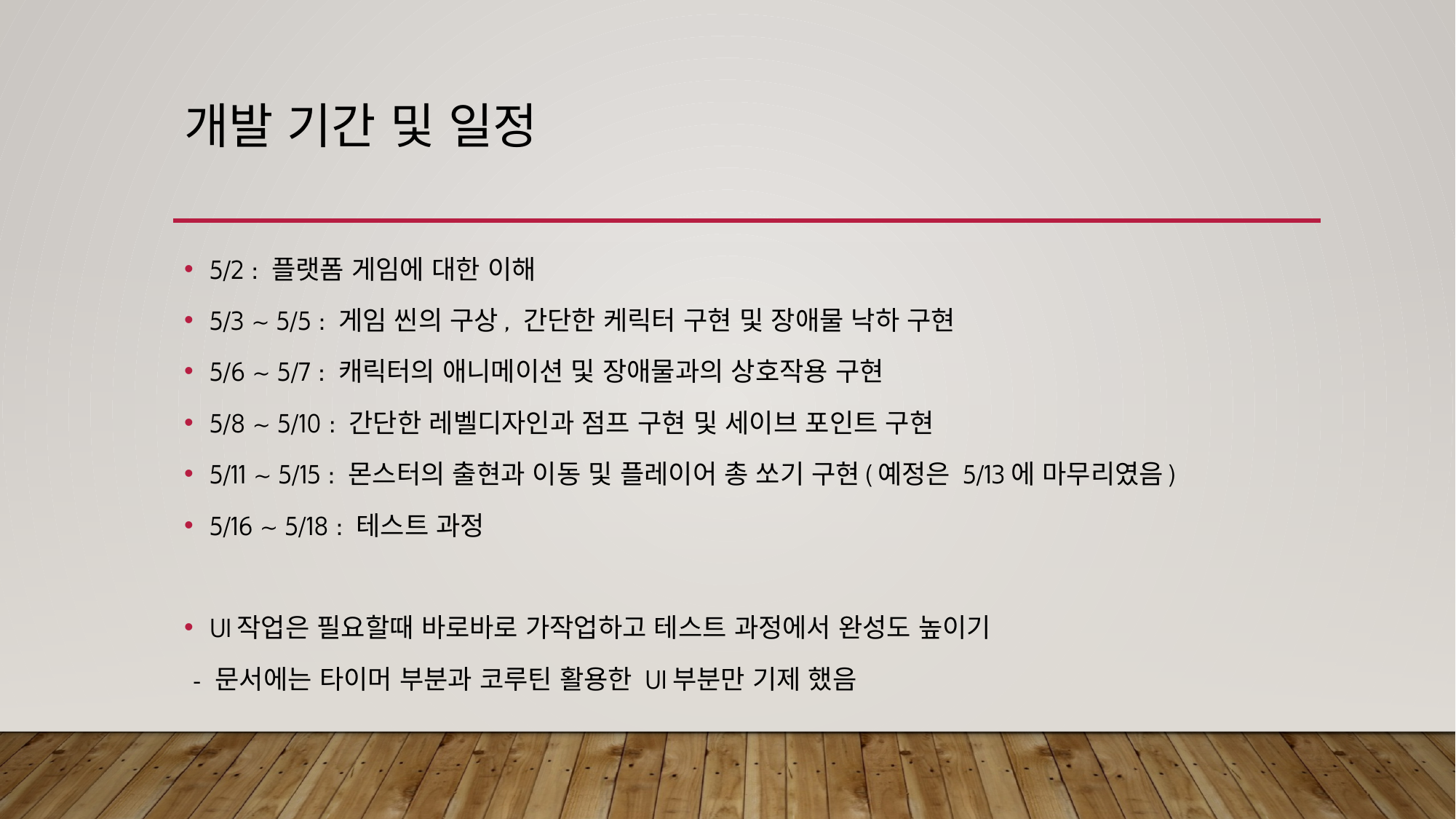

# 개발 기간 및 일정
5/2 : 플랫폼 게임에 대한 이해
5/3 ~ 5/5 : 게임 씬의 구상, 간단한 케릭터 구현 및 장애물 낙하 구현
5/6 ~ 5/7 : 캐릭터의 애니메이션 및 장애물과의 상호작용 구현
5/8 ~ 5/10 : 간단한 레벨디자인과 점프 구현 및 세이브 포인트 구현
5/11 ~ 5/15 : 몬스터의 출현과 이동 및 플레이어 총 쏘기 구현(예정은 5/13에 마무리였음)
5/16 ~ 5/18 : 테스트 과정

UI작업은 필요할때 바로바로 가작업하고 테스트 과정에서 완성도 높이기
 - 문서에는 타이머 부분과 코루틴 활용한 UI부분만 기제 했음